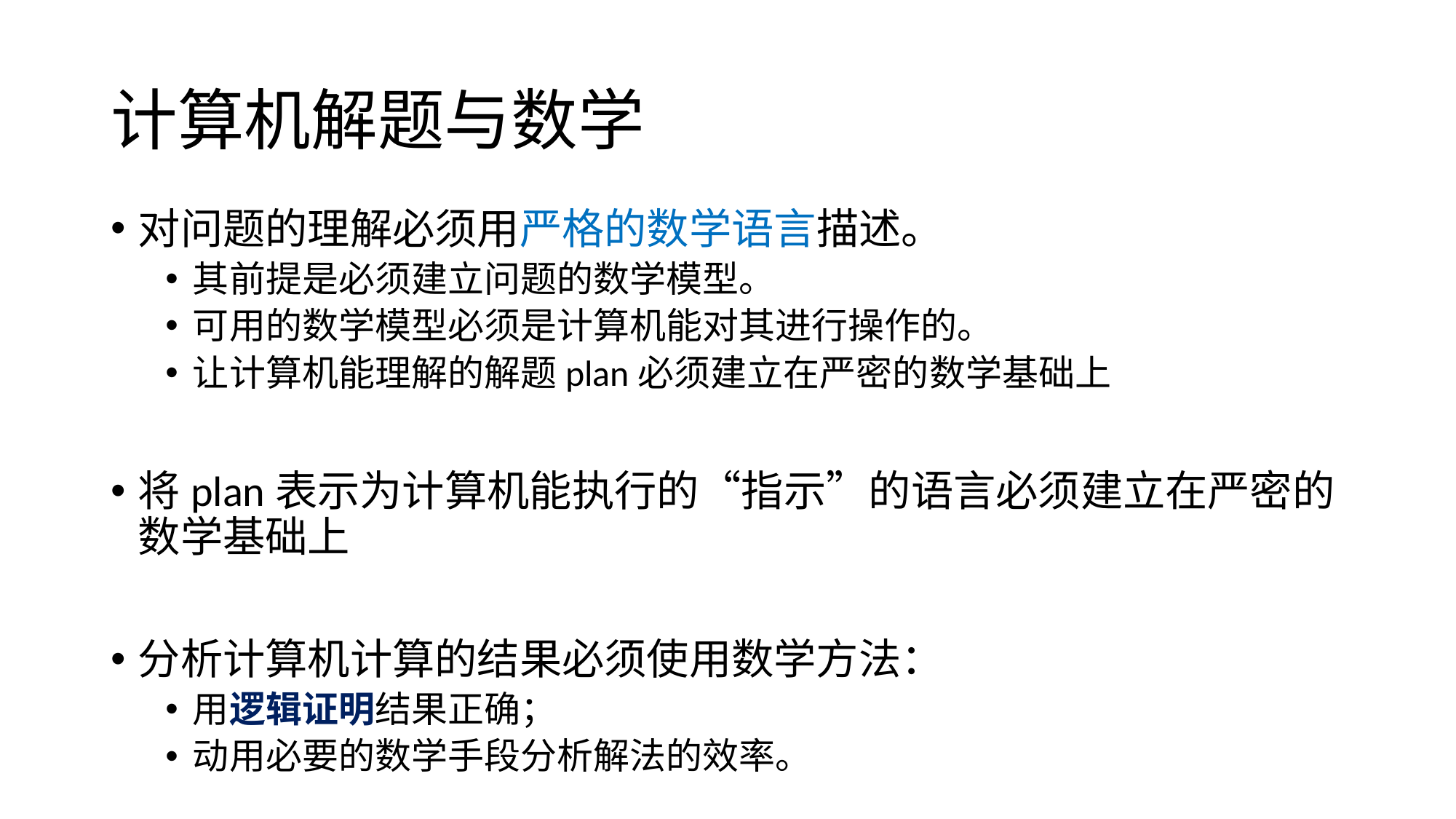

# 计算机解题与数学
对问题的理解必须用严格的数学语言描述。
其前提是必须建立问题的数学模型。
可用的数学模型必须是计算机能对其进行操作的。
让计算机能理解的解题plan必须建立在严密的数学基础上

将plan表示为计算机能执行的“指示”的语言必须建立在严密的数学基础上

分析计算机计算的结果必须使用数学方法：
用逻辑证明结果正确；
动用必要的数学手段分析解法的效率。